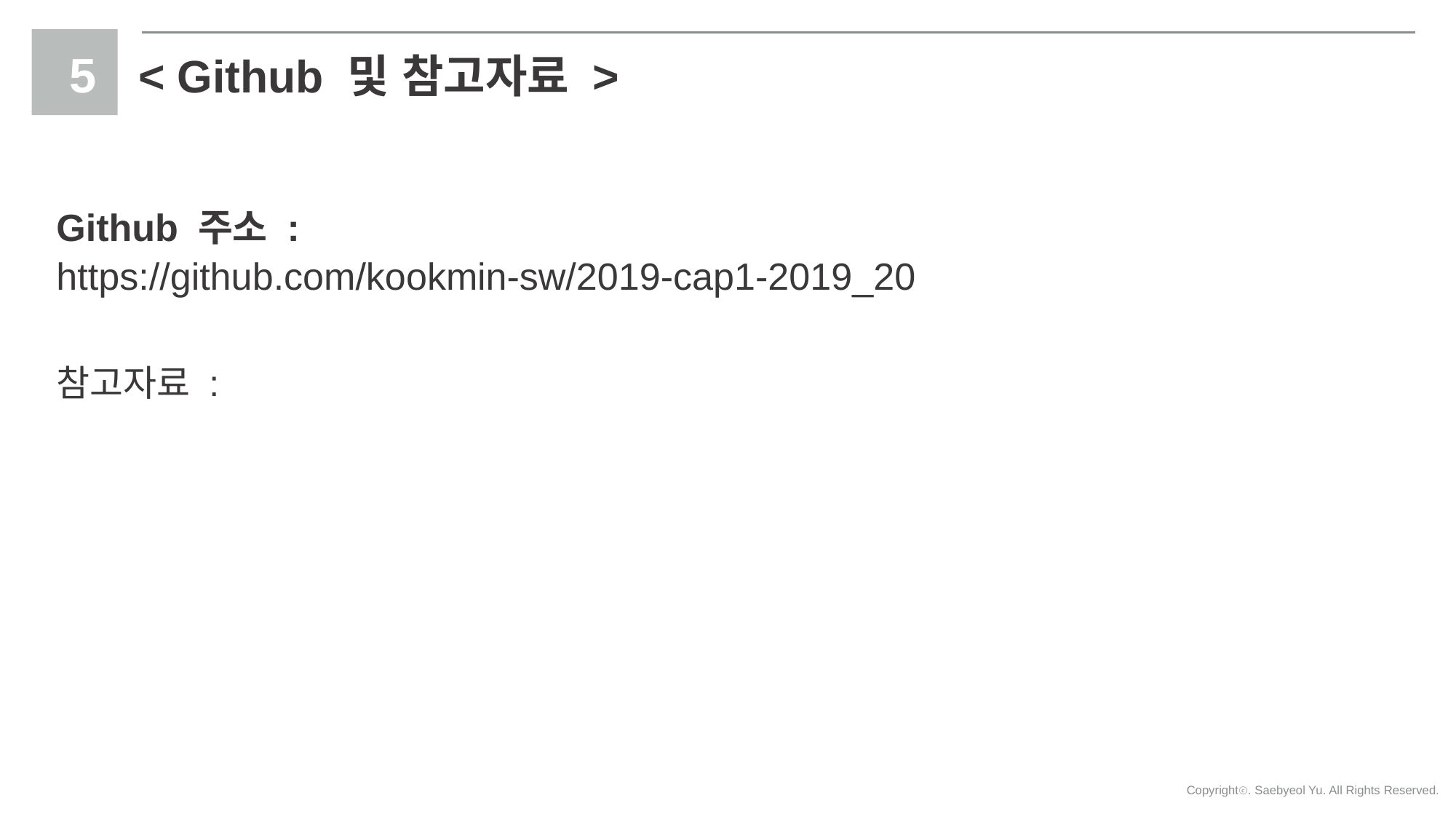

5
< Github 및 참고자료 >
Github 주소 :
https://github.com/kookmin-sw/2019-cap1-2019_20

참고자료 :

Copyrightⓒ. Saebyeol Yu. All Rights Reserved.